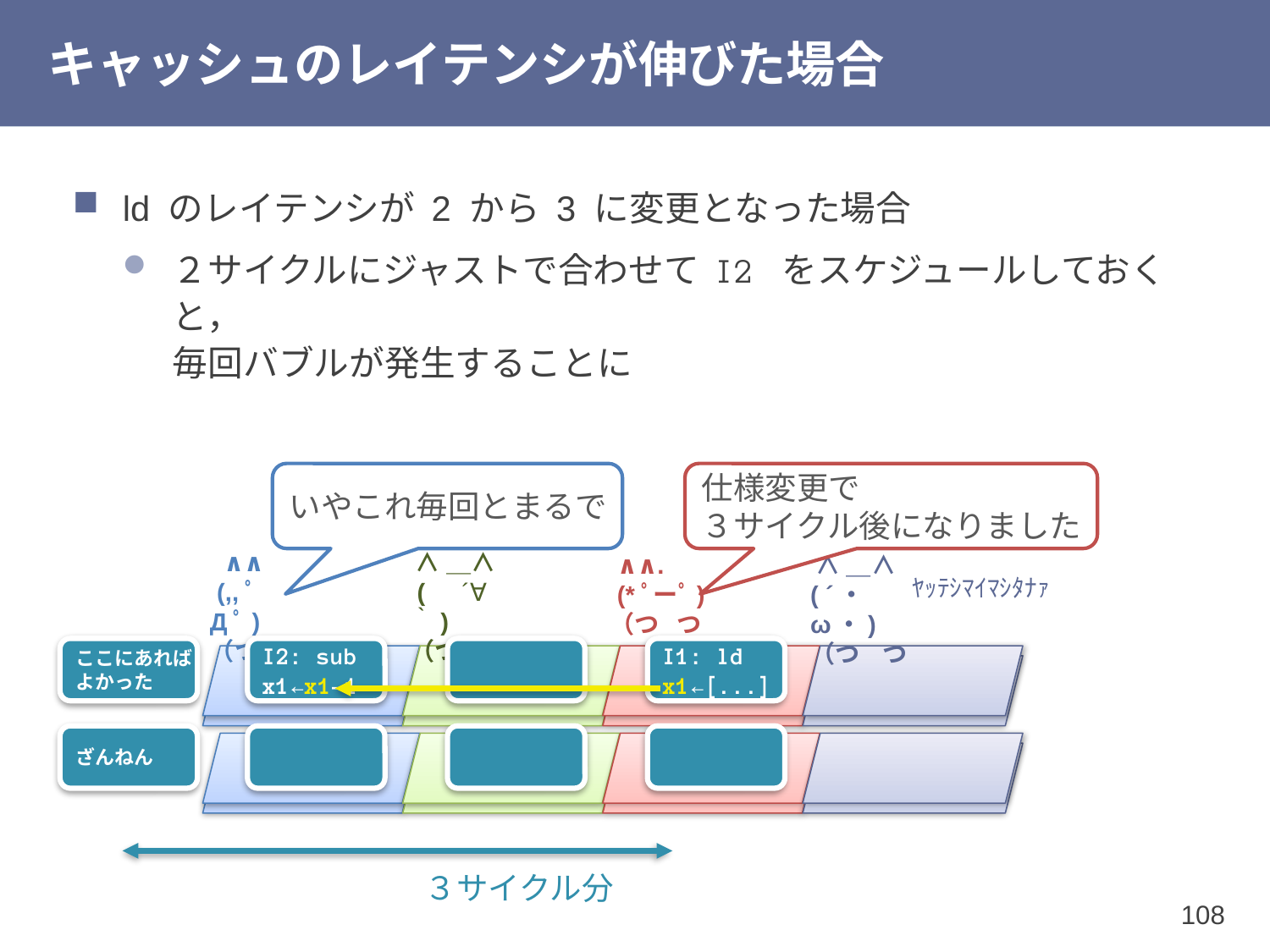

# キャッシュのレイテンシが伸びた場合
ld のレイテンシが 2 から 3 に変更となった場合
２サイクルにジャストで合わせて I2 をスケジュールしておくと，
毎回バブルが発生することに
いやこれ毎回とまるで
仕様変更で
３サイクル後になりました
  ∧∧
 (,,ﾟДﾟ)
（つ   つ
 ∧＿∧
 (　´∀｀)
（つ    つ
 ∧∧.
 (*ﾟーﾟ)（つ   つ
 ∧＿∧
( ´・ω・)（つ    つ

ﾔｯﾃｼﾏｲﾏｼﾀﾅｧ
ここにあれば
よかった
I2: sub
x1←x1-1

I1: ld
x1←[...]

ざんねん

３サイクル分